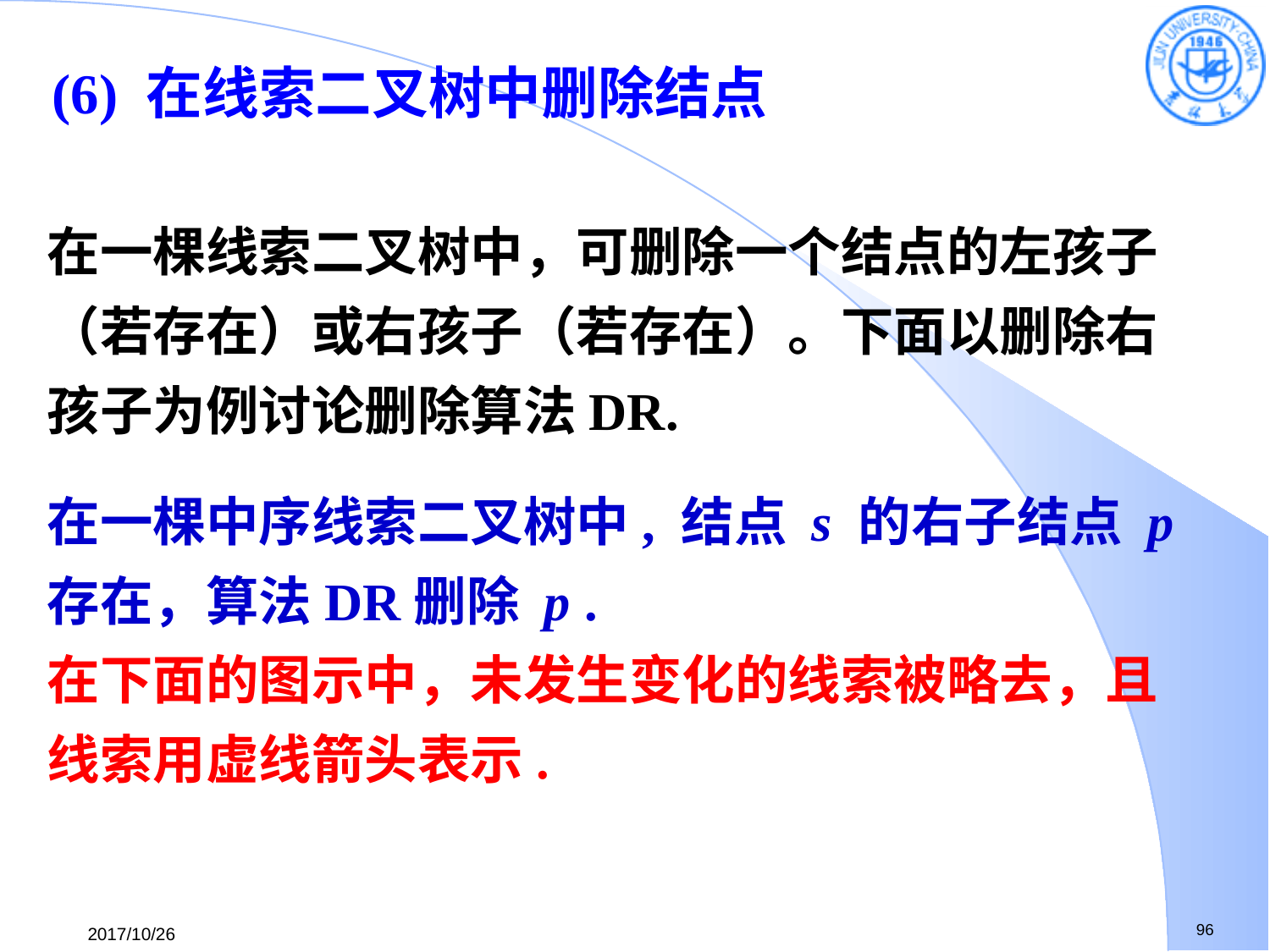

(6) 在线索二叉树中删除结点
在一棵线索二叉树中，可删除一个结点的左孩子（若存在）或右孩子（若存在）。下面以删除右孩子为例讨论删除算法DR.
在一棵中序线索二叉树中, 结点 s 的右子结点 p 存在，算法DR删除 p .
在下面的图示中，未发生变化的线索被略去，且线索用虚线箭头表示.